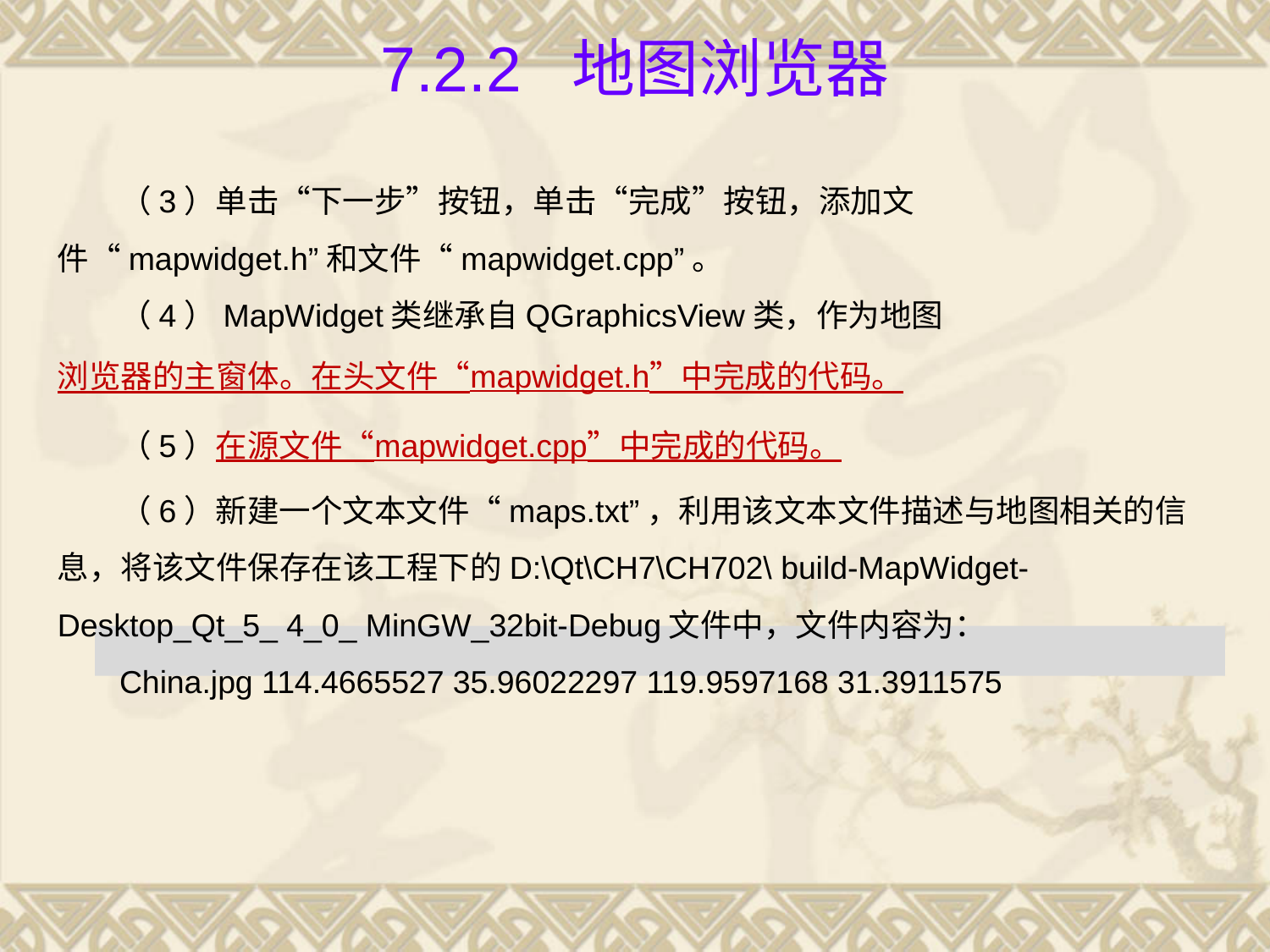

# 7.2.2  地图浏览器
（3）单击“下一步”按钮，单击“完成”按钮，添加文件“mapwidget.h”和文件“mapwidget.cpp”。
（4）MapWidget类继承自QGraphicsView类，作为地图浏览器的主窗体。在头文件“mapwidget.h”中完成的代码。
（5）在源文件“mapwidget.cpp”中完成的代码。
（6）新建一个文本文件“maps.txt”，利用该文本文件描述与地图相关的信息，将该文件保存在该工程下的D:\Qt\CH7\CH702\ build-MapWidget-Desktop_Qt_5_ 4_0_ MinGW_32bit-Debug文件中，文件内容为：
China.jpg 114.4665527 35.96022297 119.9597168 31.3911575